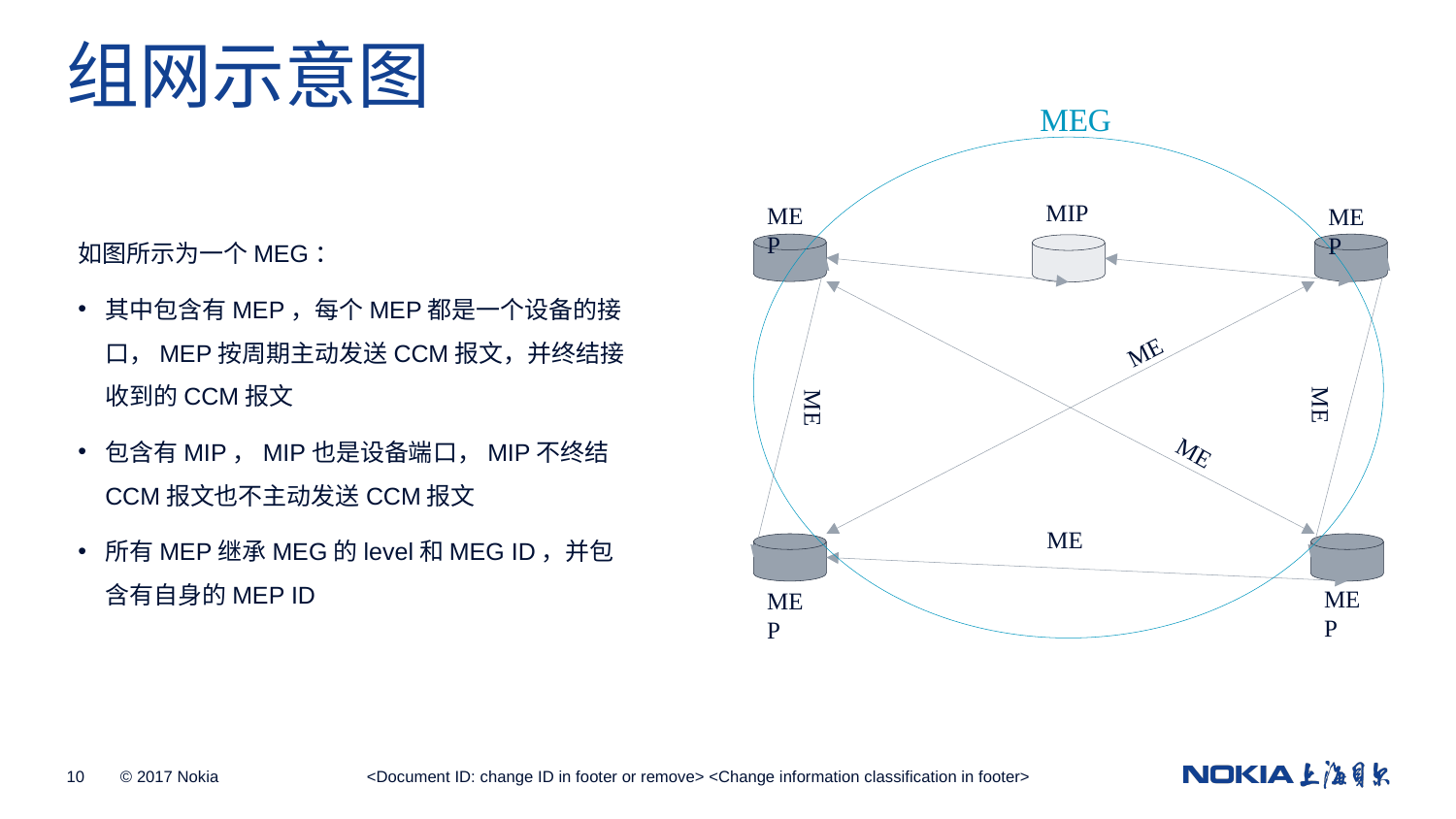

组网示意图
MEG

MIP
MEP
MEP

ME
ME
ME
ME
ME

MEP
MEP
如图所示为一个MEG：
其中包含有MEP，每个MEP都是一个设备的接口，MEP按周期主动发送CCM报文，并终结接收到的CCM报文
包含有MIP，MIP也是设备端口，MIP不终结CCM报文也不主动发送CCM报文
所有MEP继承MEG的level和MEG ID，并包含有自身的MEP ID
<Document ID: change ID in footer or remove> <Change information classification in footer>